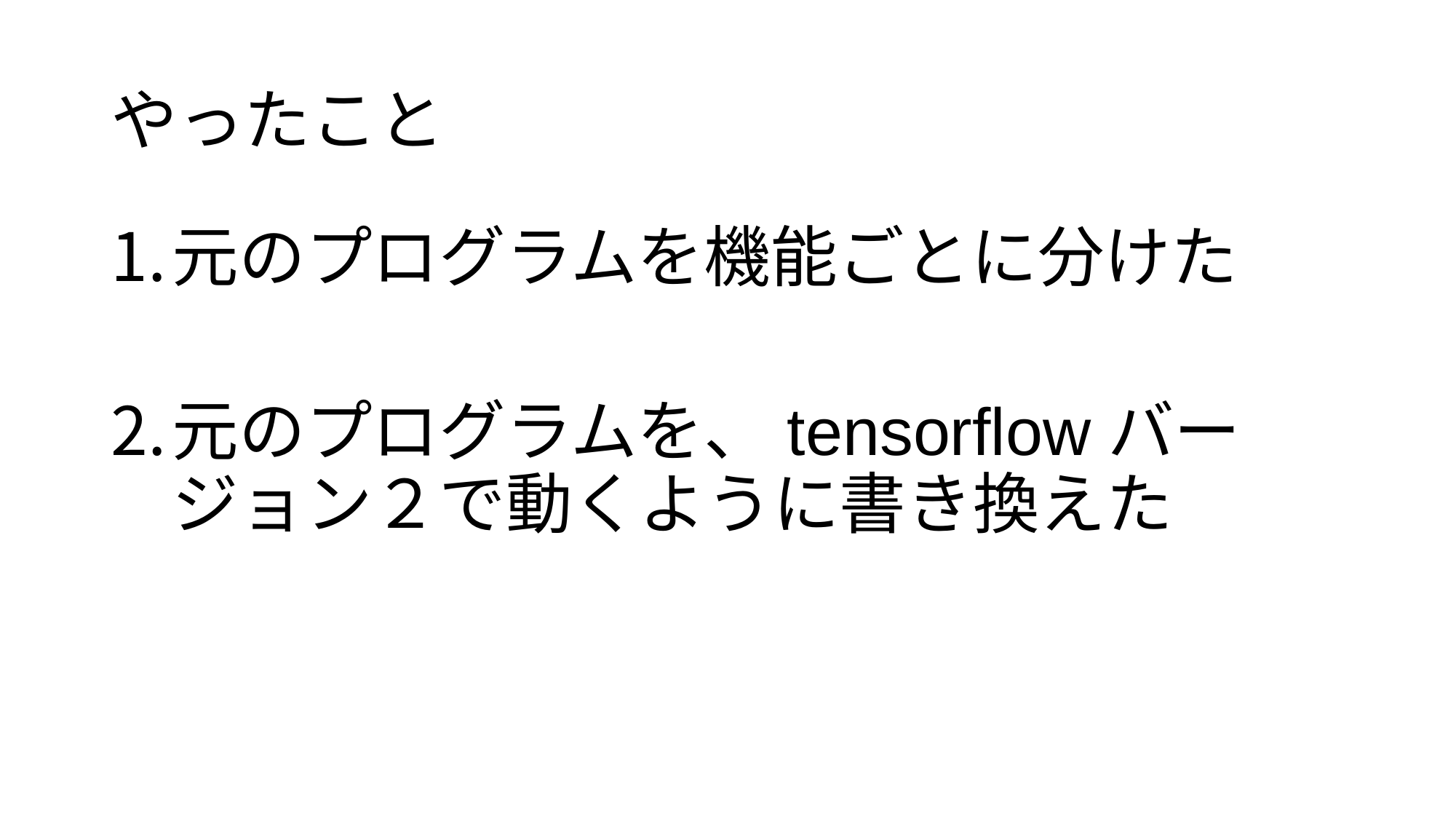

# やったこと
元のプログラムを機能ごとに分けた

元のプログラムを、tensorflowバージョン２で動くように書き換えた